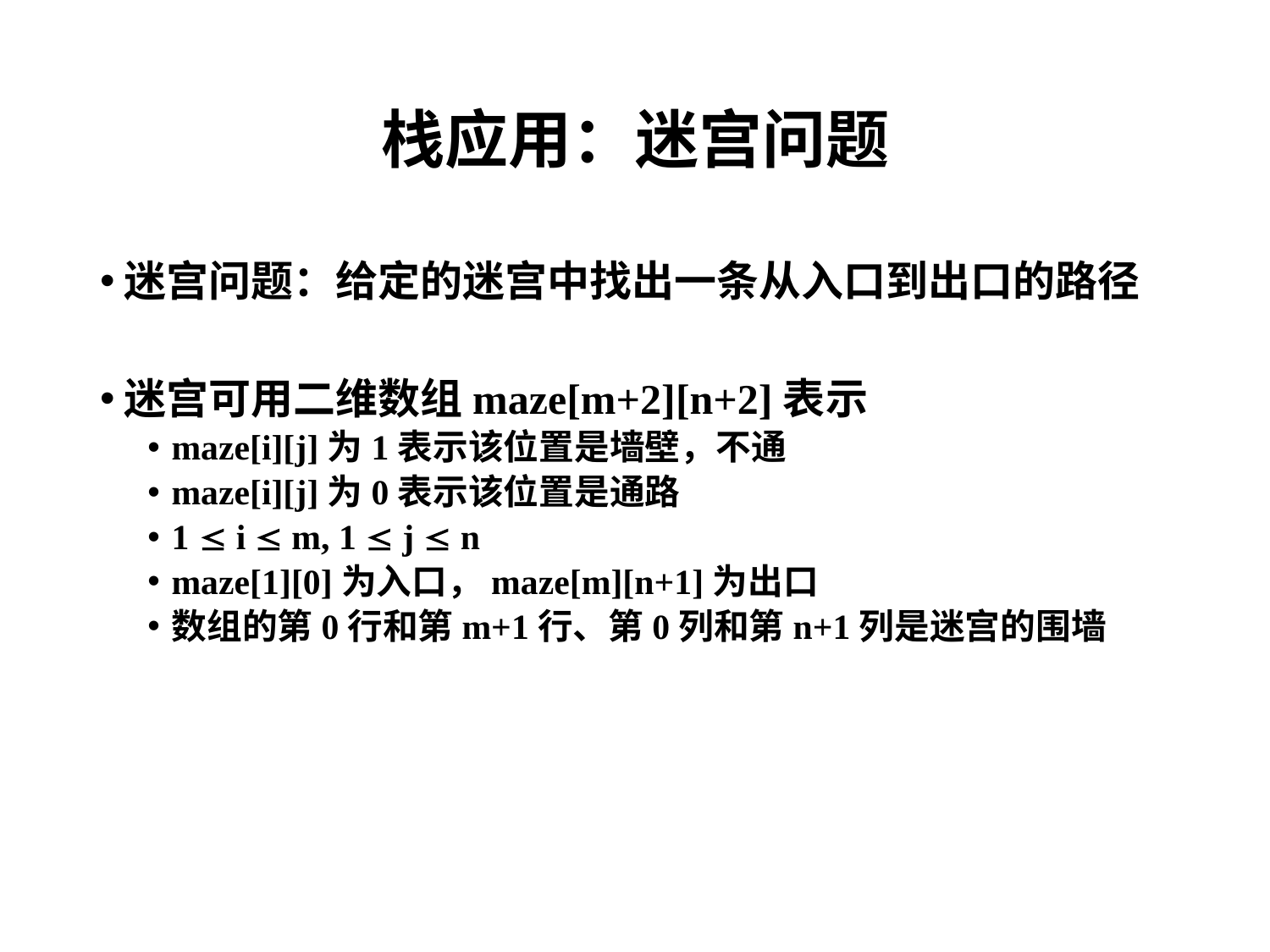

# 栈应用：迷宫问题
迷宫问题：给定的迷宫中找出一条从入口到出口的路径

迷宫可用二维数组maze[m+2][n+2]表示
maze[i][j]为1表示该位置是墙壁，不通
maze[i][j]为0表示该位置是通路
1 ≤ i ≤ m, 1 ≤ j ≤ n
maze[1][0]为入口，maze[m][n+1]为出口
数组的第0行和第m+1行、第0列和第n+1列是迷宫的围墙